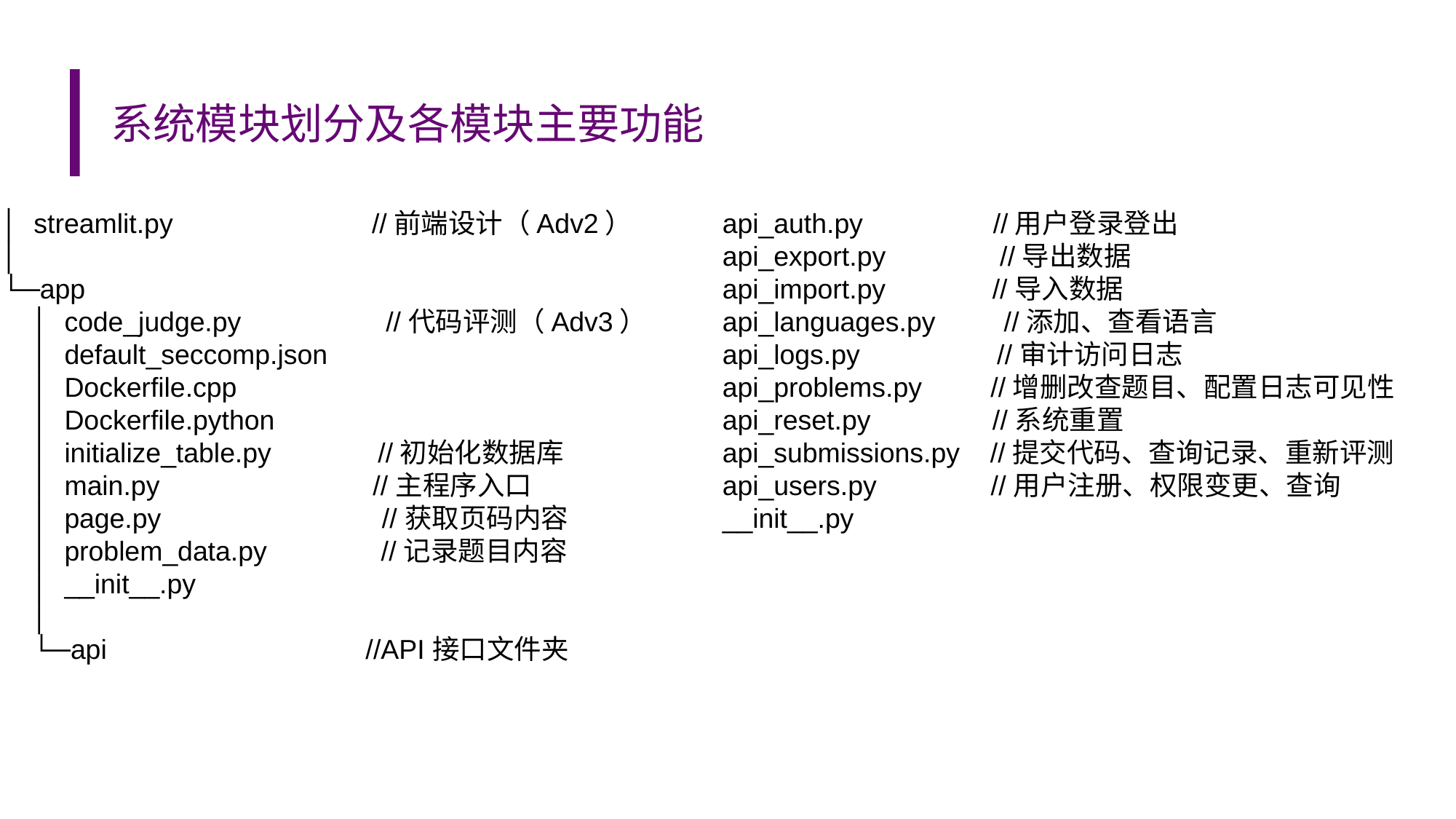

# 系统模块划分及各模块主要功能
│  streamlit.py                          //前端设计（Adv2）
│
└─app
    │  code_judge.py                   //代码评测（Adv3）
    │  default_seccomp.json
    │  Dockerfile.cpp
    │  Dockerfile.python
    │  initialize_table.py              //初始化数据库
    │  main.py                            //主程序入口
    │  page.py                             //获取页码内容
    │  problem_data.py               //记录题目内容
    │  __init__.py
    │
    └─api                                  //API接口文件夹
api_auth.py                 //用户登录登出
api_export.py               //导出数据
api_import.py              //导入数据
api_languages.py         //添加、查看语言
api_logs.py                  //审计访问日志
api_problems.py         //增删改查题目、配置日志可见性
api_reset.py                //系统重置
api_submissions.py    //提交代码、查询记录、重新评测
api_users.py               //用户注册、权限变更、查询
__init__.py